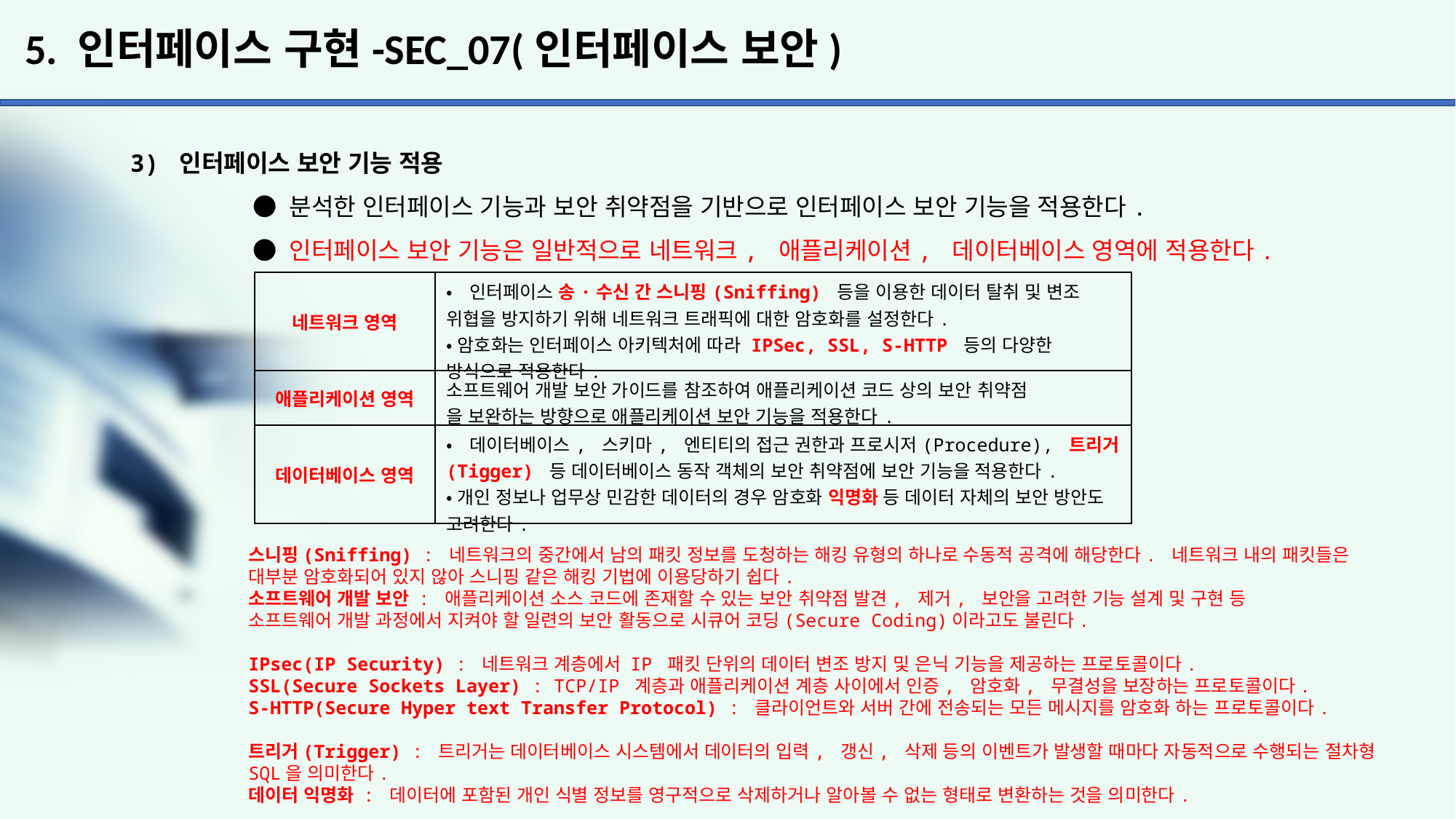

# 5. 인터페이스 구현-SEC_07(인터페이스 보안)
3) 인터페이스 보안 기능 적용
	  ● 분석한 인터페이스 기능과 보안 취약점을 기반으로 인터페이스 보안 기능을 적용한다.
	  ● 인터페이스 보안 기능은 일반적으로 네트워크, 애플리케이션, 데이터베이스 영역에 적용한다.
| 네트워크 영역 | •인터페이스 송·수신 간 스니핑(Sniffing) 등을 이용한 데이터 탈취 및 변조 위협을 방지하기 위해 네트워크 트래픽에 대한 암호화를 설정한다. •암호화는 인터페이스 아키텍처에 따라 IPSec, SSL, S-HTTP 등의 다양한 방식으로 적용한다. |
| --- | --- |
| 애플리케이션 영역 | 소프트웨어 개발 보안 가이드를 참조하여 애플리케이션 코드 상의 보안 취약점 을 보완하는 방향으로 애플리케이션 보안 기능을 적용한다. |
| 데이터베이스 영역 | •데이터베이스, 스키마, 엔티티의 접근 권한과 프로시저(Procedure), 트리거 (Tigger) 등 데이터베이스 동작 객체의 보안 취약점에 보안 기능을 적용한다. •개인 정보나 업무상 민감한 데이터의 경우 암호화 익명화 등 데이터 자체의 보안 방안도 고려한다. |
스니핑(Sniffing) : 네트워크의 중간에서 남의 패킷 정보를 도청하는 해킹 유형의 하나로 수동적 공격에 해당한다. 네트워크 내의 패킷들은 대부분 암호화되어 있지 않아 스니핑 같은 해킹 기법에 이용당하기 쉽다.
소프트웨어 개발 보안 : 애플리케이션 소스 코드에 존재할 수 있는 보안 취약점 발견, 제거, 보안을 고려한 기능 설계 및 구현 등
소프트웨어 개발 과정에서 지켜야 할 일련의 보안 활동으로 시큐어 코딩(Secure Coding)이라고도 불린다.

IPsec(IP Security) : 네트워크 계층에서 IP 패킷 단위의 데이터 변조 방지 및 은닉 기능을 제공하는 프로토콜이다.
SSL(Secure Sockets Layer) : TCP/IP 계층과 애플리케이션 계층 사이에서 인증, 암호화, 무결성을 보장하는 프로토콜이다.
S-HTTP(Secure Hyper text Transfer Protocol) : 클라이언트와 서버 간에 전송되는 모든 메시지를 암호화 하는 프로토콜이다.

트리거(Trigger) : 트리거는 데이터베이스 시스템에서 데이터의 입력, 갱신, 삭제 등의 이벤트가 발생할 때마다 자동적으로 수행되는 절차형 SQL을 의미한다.
데이터 익명화 : 데이터에 포함된 개인 식별 정보를 영구적으로 삭제하거나 알아볼 수 없는 형태로 변환하는 것을 의미한다.